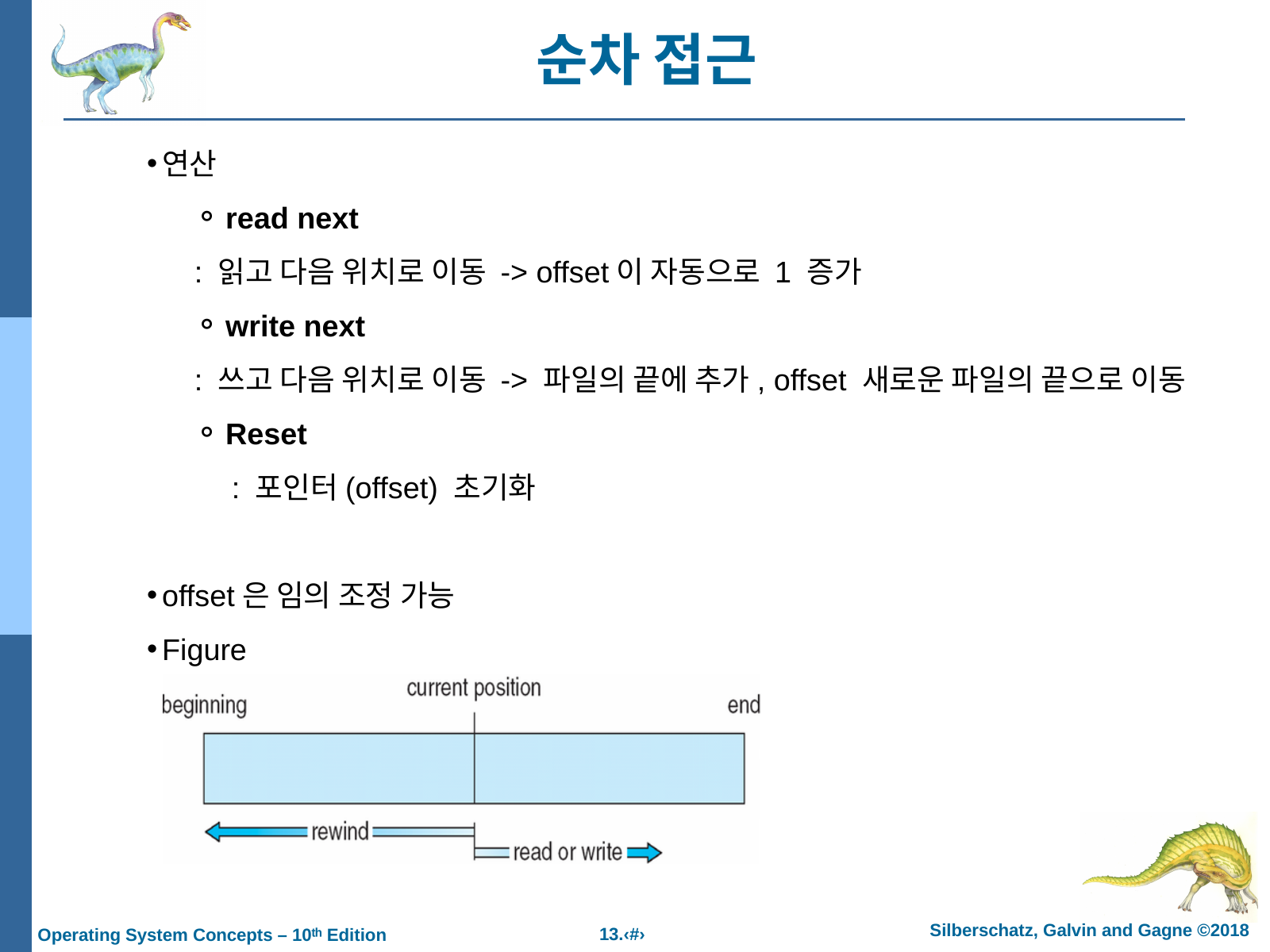

순차 접근

연산
read next
: 읽고 다음 위치로 이동 -> offset이 자동으로 1 증가
write next
: 쓰고 다음 위치로 이동 -> 파일의 끝에 추가, offset 새로운 파일의 끝으로 이동
Reset
            : 포인터(offset) 초기화

offset은 임의 조정 가능
Figure

Silberschatz, Galvin and Gagne ©2018
13.‹#›
Operating System Concepts – 10ᵗʰ Edition